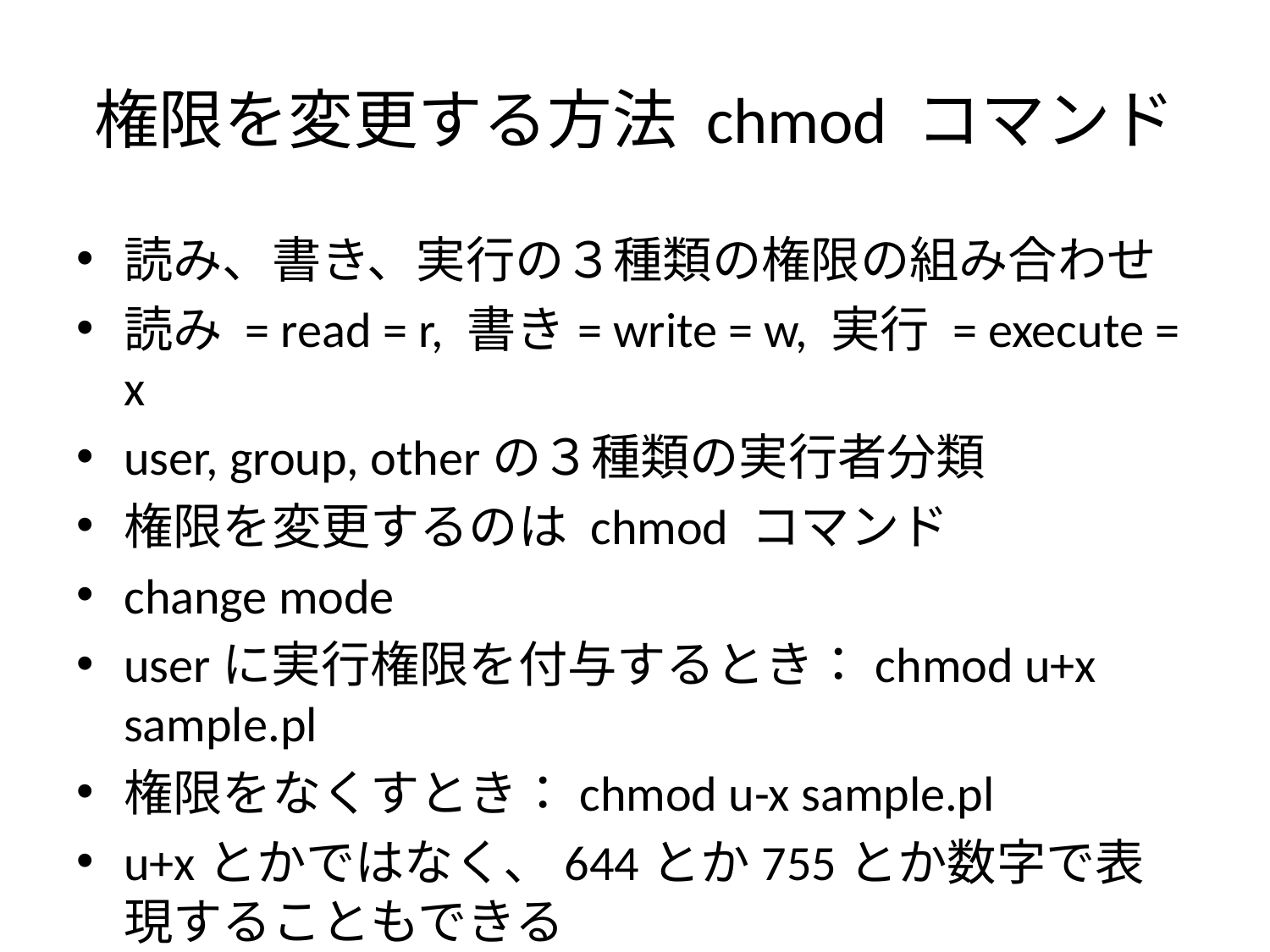

# 権限を変更する方法 chmod コマンド
読み、書き、実行の３種類の権限の組み合わせ
読み = read = r, 書き= write = w, 実行 = execute = x
user, group, otherの３種類の実行者分類
権限を変更するのは chmod コマンド
change mode
userに実行権限を付与するとき：chmod u+x sample.pl
権限をなくすとき：chmod u-x sample.pl
u+xとかではなく、644とか755とか数字で表現することもできる